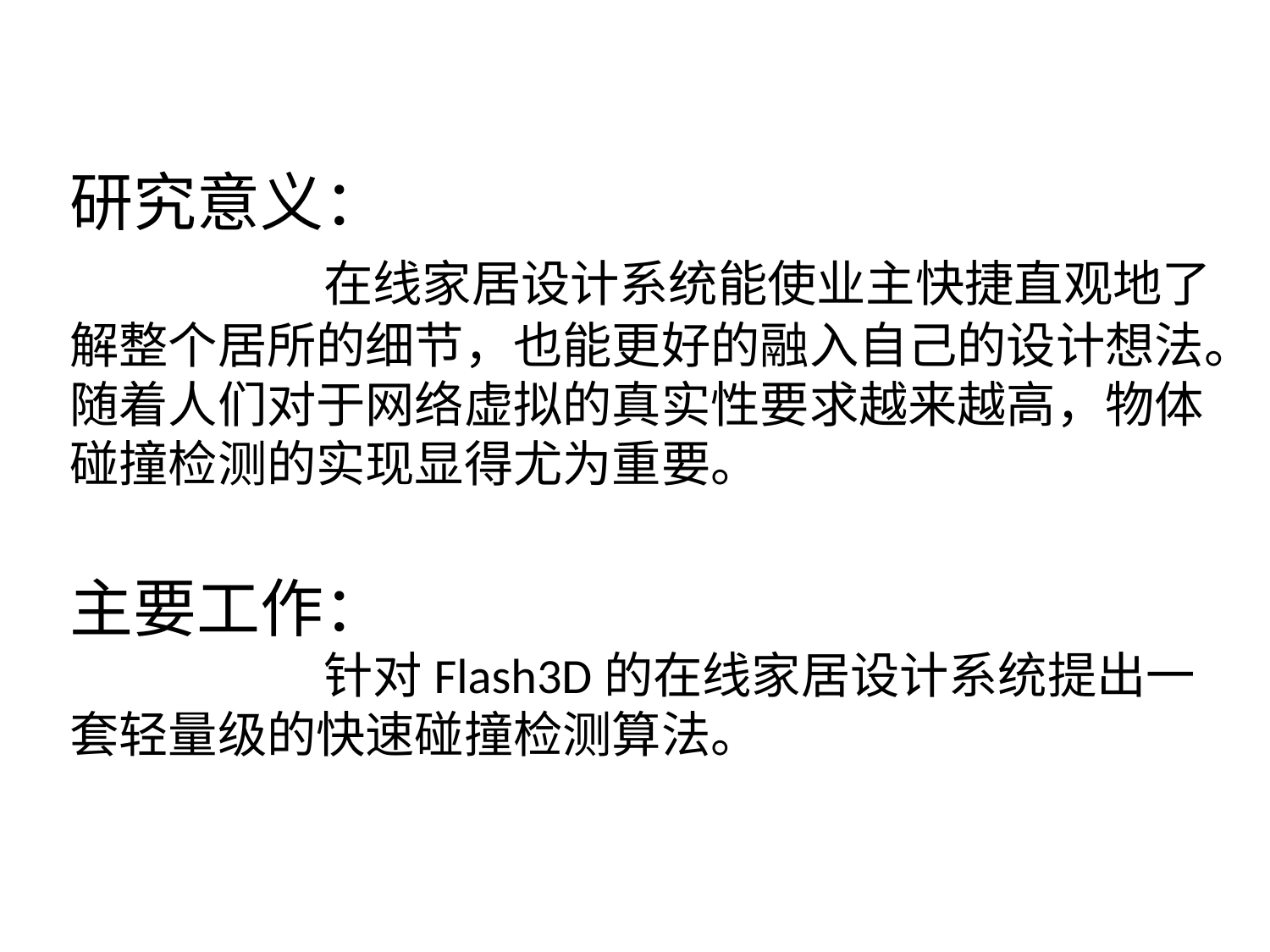

研究意义：
		在线家居设计系统能使业主快捷直观地了解整个居所的细节，也能更好的融入自己的设计想法。随着人们对于网络虚拟的真实性要求越来越高，物体碰撞检测的实现显得尤为重要。

主要工作：
		针对Flash3D的在线家居设计系统提出一套轻量级的快速碰撞检测算法。